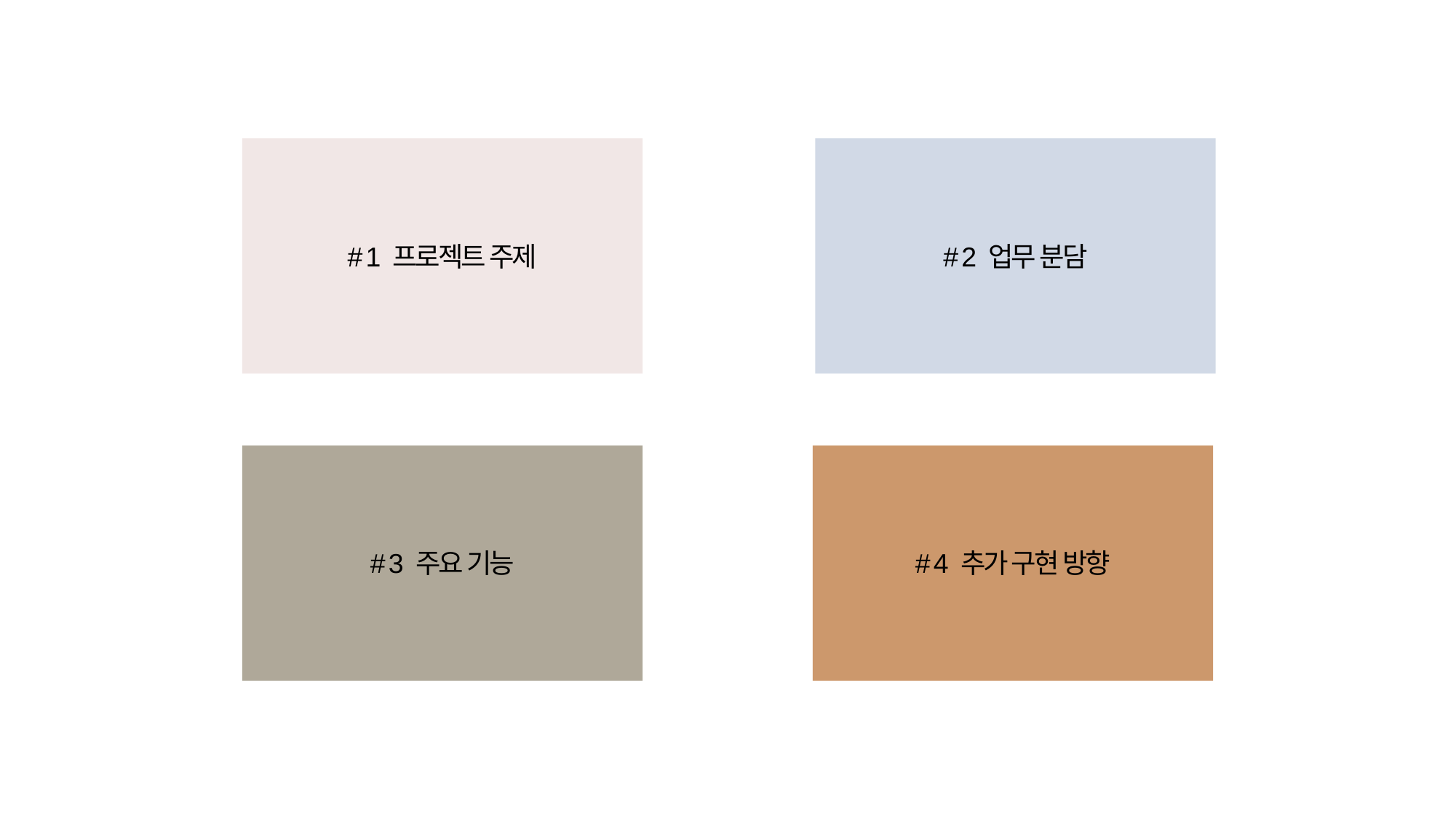

# 2 업무 분담
# 1 프로젝트 주제

# 3 주요 기능
# 4 추가 구현 방향